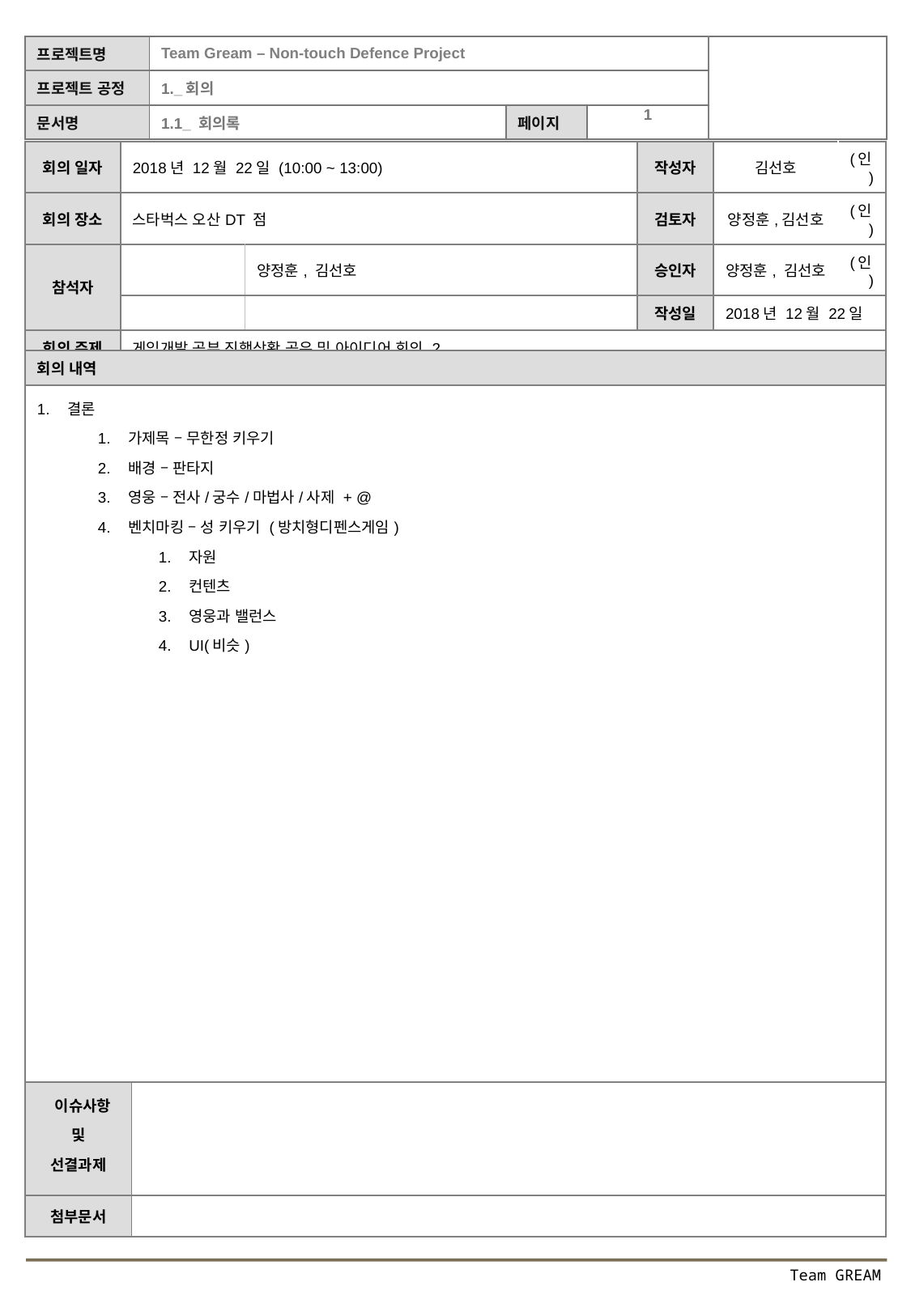

| 회의 일자 | 2018년 12월 22일 (10:00 ~ 13:00) |  | 작성자 | 김선호 | (인) |
| --- | --- | --- | --- | --- | --- |
| 회의 장소 | 스타벅스 오산DT 점 |  | 검토자 | 양정훈,김선호 | (인) |
| 참석자 |  | 양정훈, 김선호 | 승인자 | 양정훈, 김선호 | (인) |
|  |  |  | 작성일 | 2018년 12월 22일 |  |
| 회의 주제 | 게임개발 공부 진행상황 공유 및 아이디어 회의 2 |  |  |  |  |
| 회의 내역 |  |
| --- | --- |
| 결론 가제목 – 무한정 키우기 배경 – 판타지 영웅 – 전사/궁수/마법사/사제 + @ 벤치마킹 – 성 키우기 (방치형디펜스게임) 자원 컨텐츠 영웅과 밸런스 UI(비슷) |  |
| 이슈사항 및 선결과제 |  |
| 첨부문서 |  |